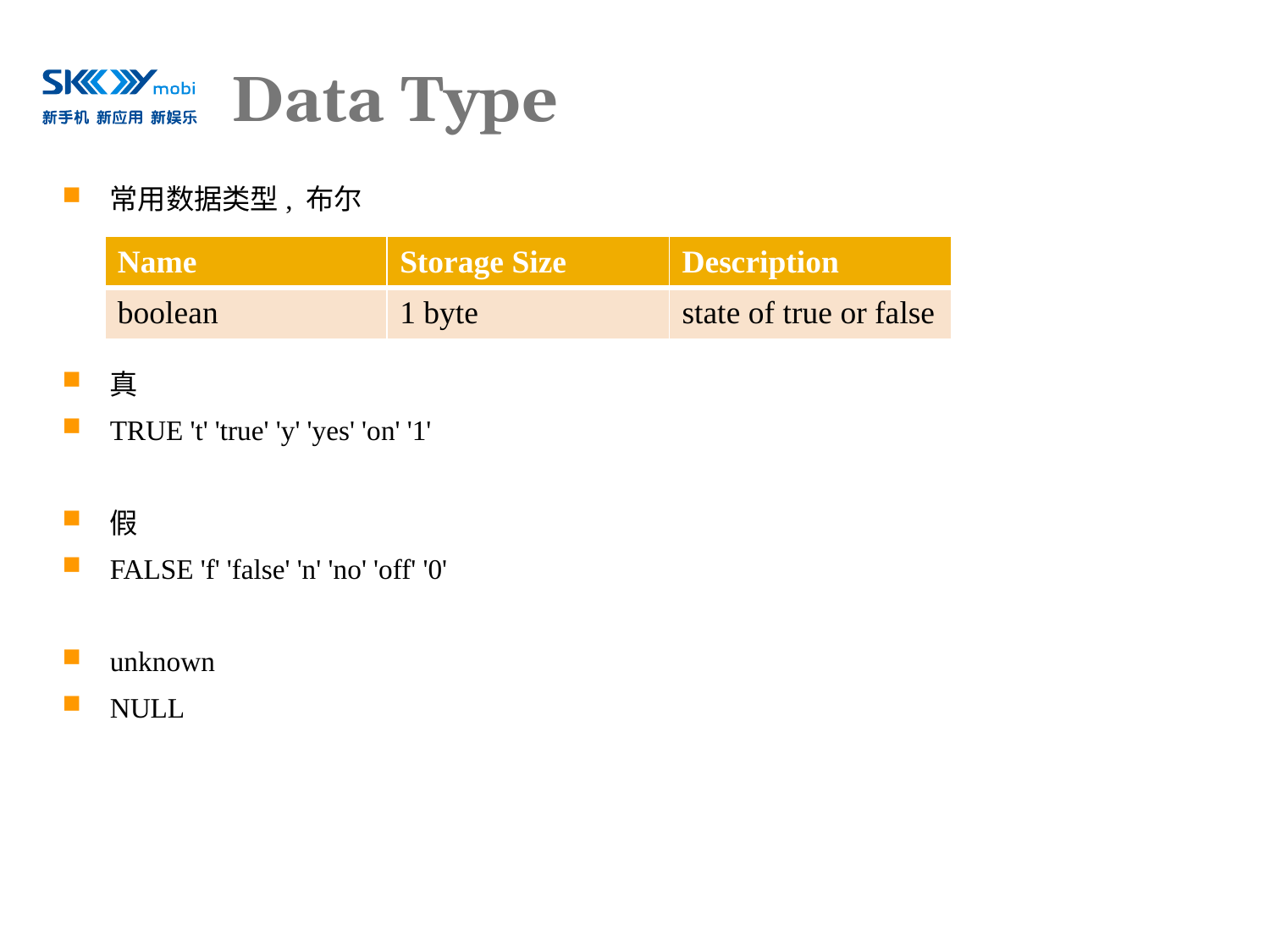

# Data Type
常用数据类型, 布尔

真
TRUE 't' 'true' 'y' 'yes' 'on' '1'

假
FALSE 'f' 'false' 'n' 'no' 'off' '0'

unknown
NULL

| Name | Storage Size | Description |
| --- | --- | --- |
| boolean | 1 byte | state of true or false |